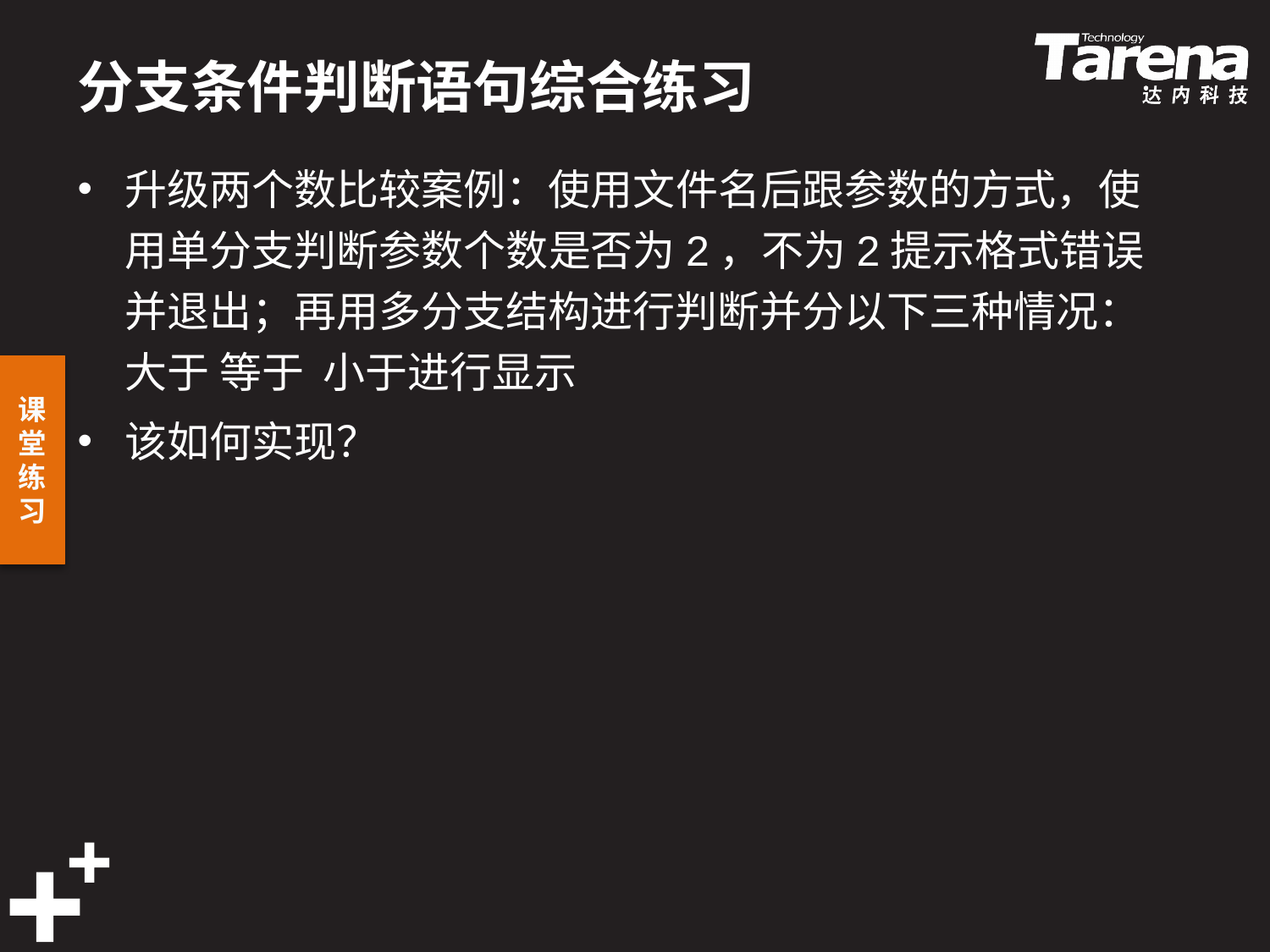

# 分支条件判断语句综合练习
升级两个数比较案例：使用文件名后跟参数的方式，使用单分支判断参数个数是否为2，不为2提示格式错误并退出；再用多分支结构进行判断并分以下三种情况：大于 等于  小于进行显示
该如何实现？